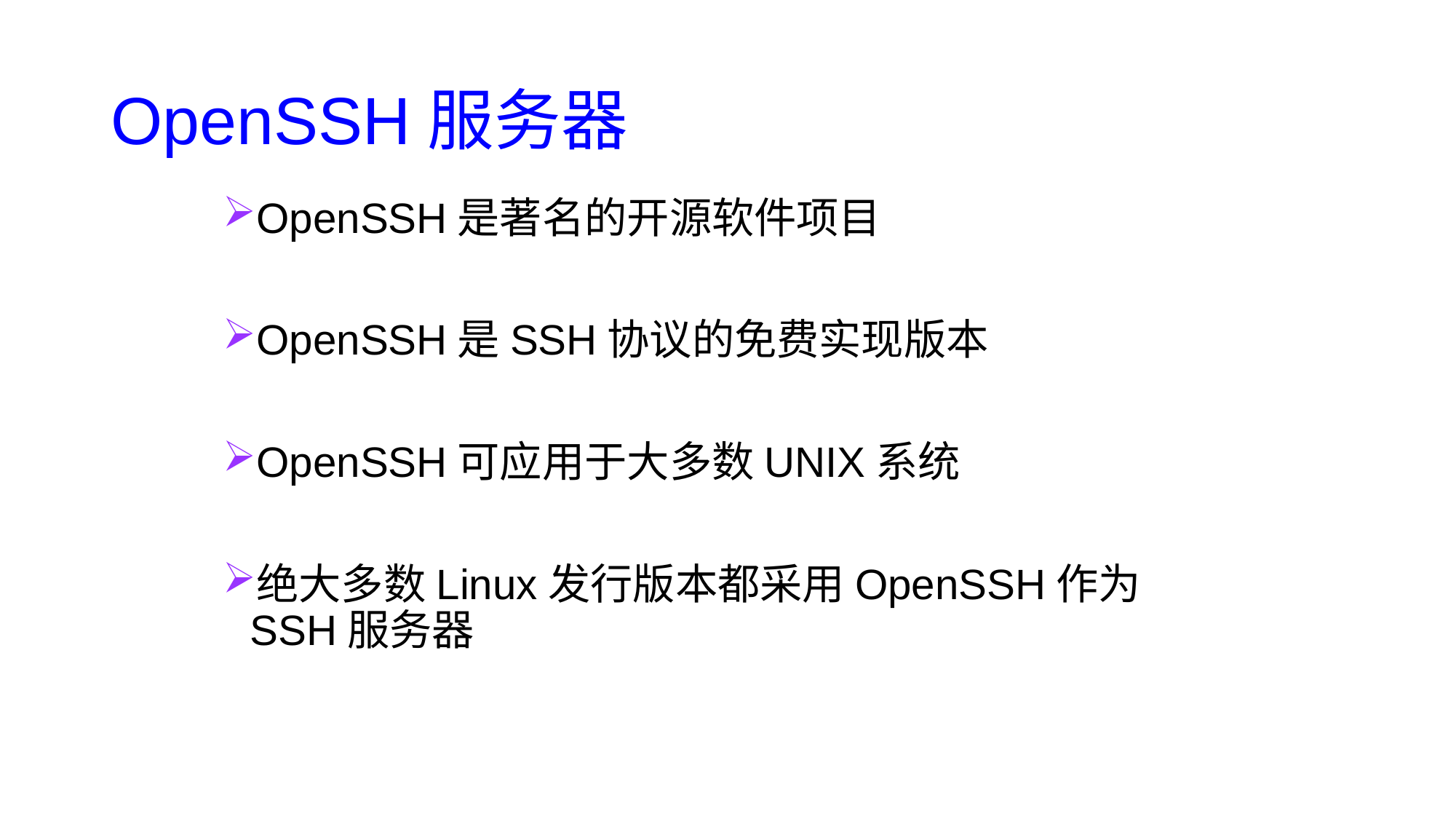

# OpenSSH服务器
OpenSSH是著名的开源软件项目

OpenSSH是SSH协议的免费实现版本

OpenSSH可应用于大多数UNIX系统

绝大多数Linux发行版本都采用OpenSSH作为SSH服务器